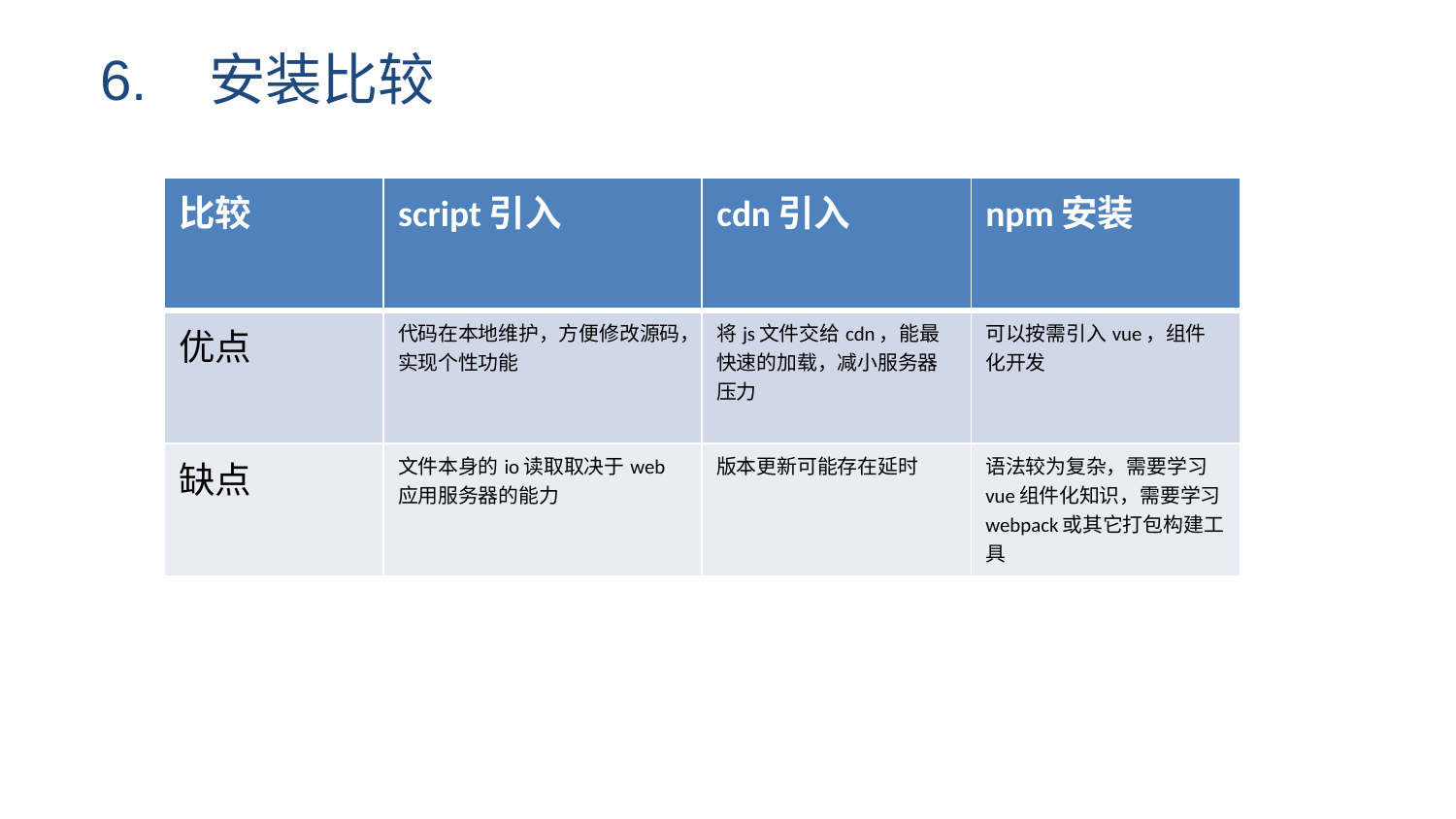

6.   安装比较

| 比较 | script引入 | cdn引入 | npm安装 |
| --- | --- | --- | --- |
| 优点 | 代码在本地维护，方便修改源码，实现个性功能 | 将js文件交给cdn，能最快速的加载，减小服务器压力 | 可以按需引入vue，组件化开发 |
| 缺点 | 文件本身的io读取取决于web应用服务器的能力 | 版本更新可能存在延时 | 语法较为复杂，需要学习vue组件化知识，需要学习webpack或其它打包构建工具 |